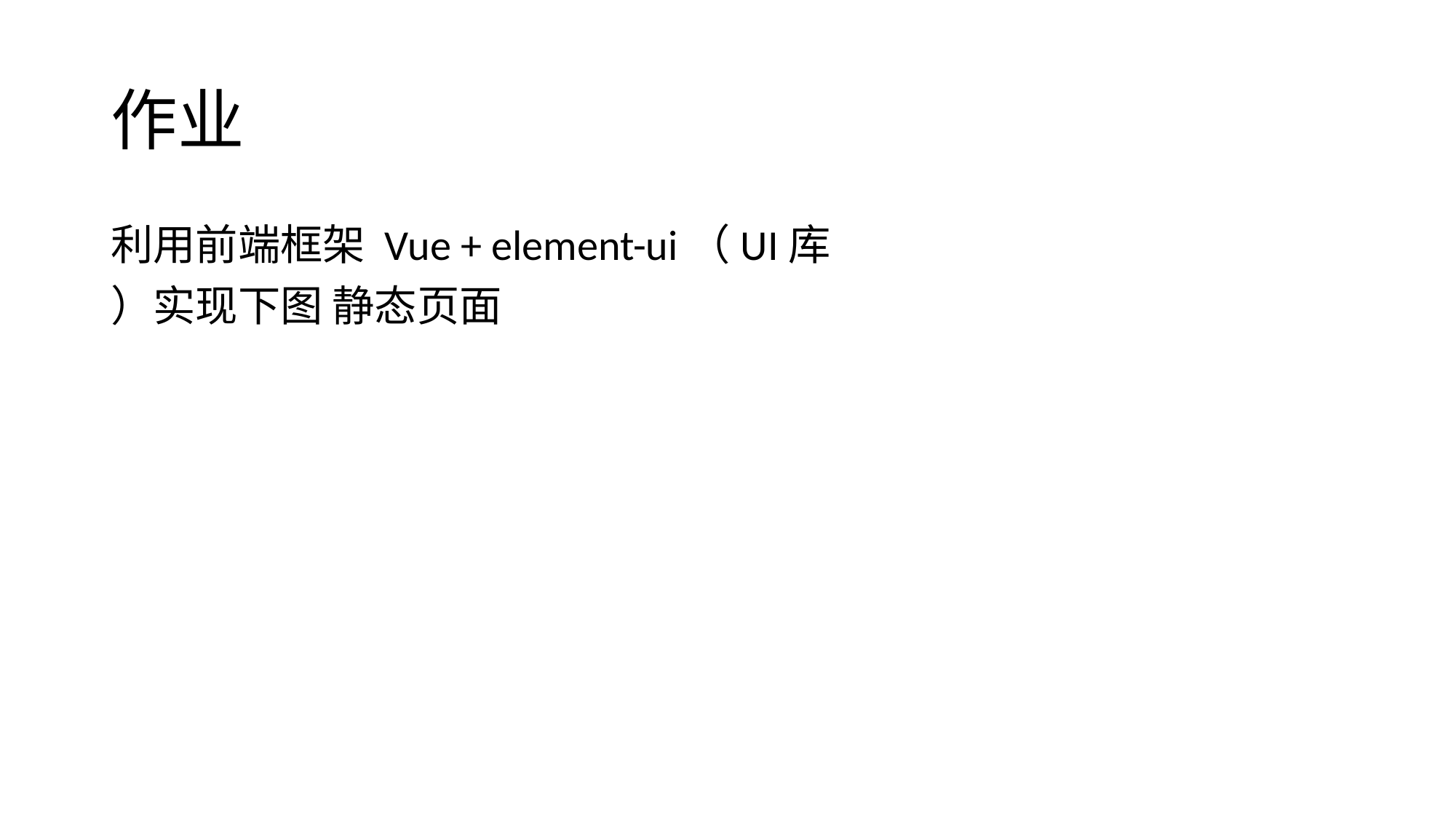

# 作业
利用前端框架 Vue + element-ui（UI库
）实现下图 静态页面